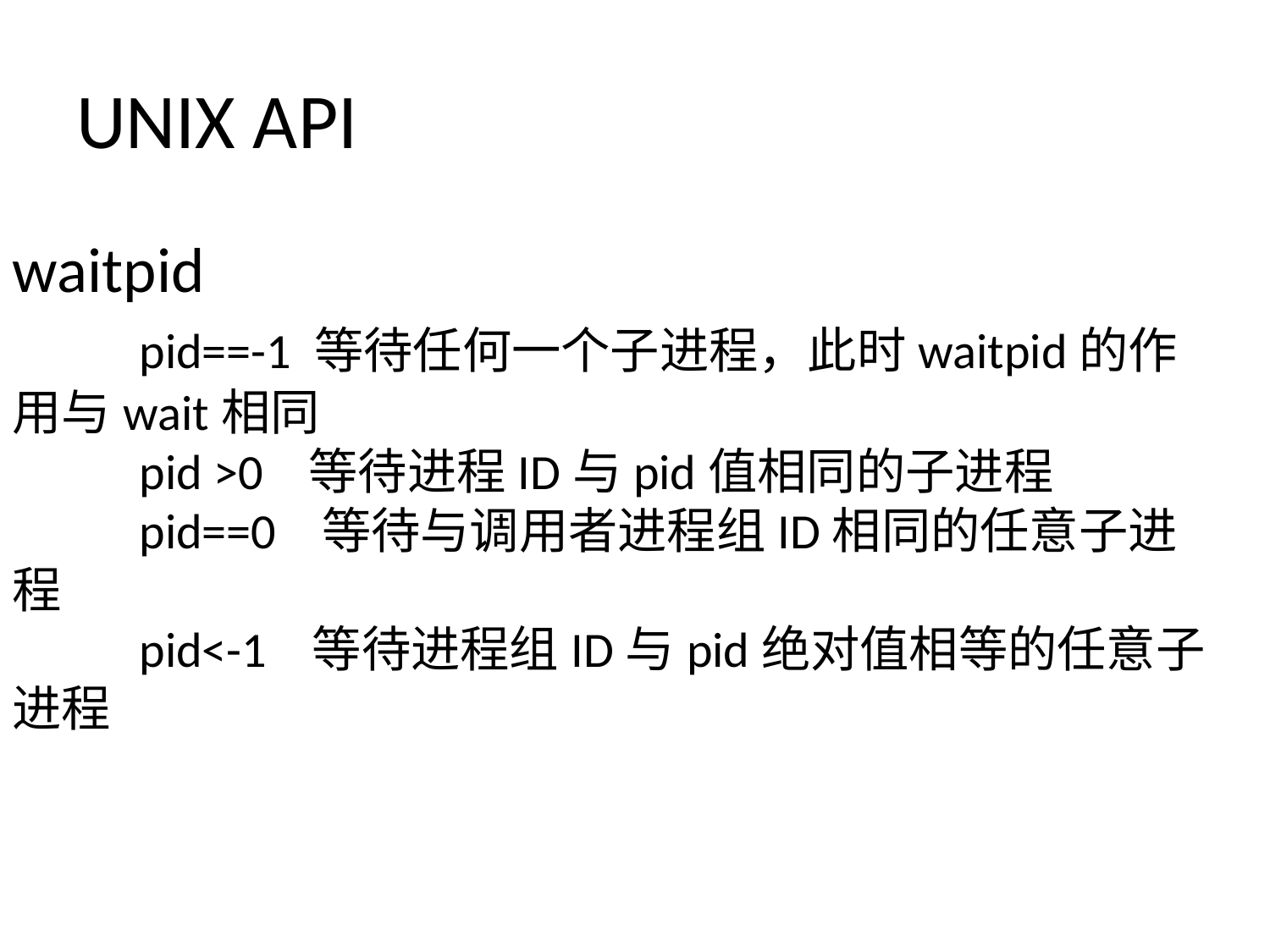

# UNIX API
waitpid
	pid==-1 等待任何一个子进程，此时waitpid的作用与wait相同
	pid >0   等待进程ID与pid值相同的子进程
	pid==0   等待与调用者进程组ID相同的任意子进程
	pid<-1   等待进程组ID与pid绝对值相等的任意子进程